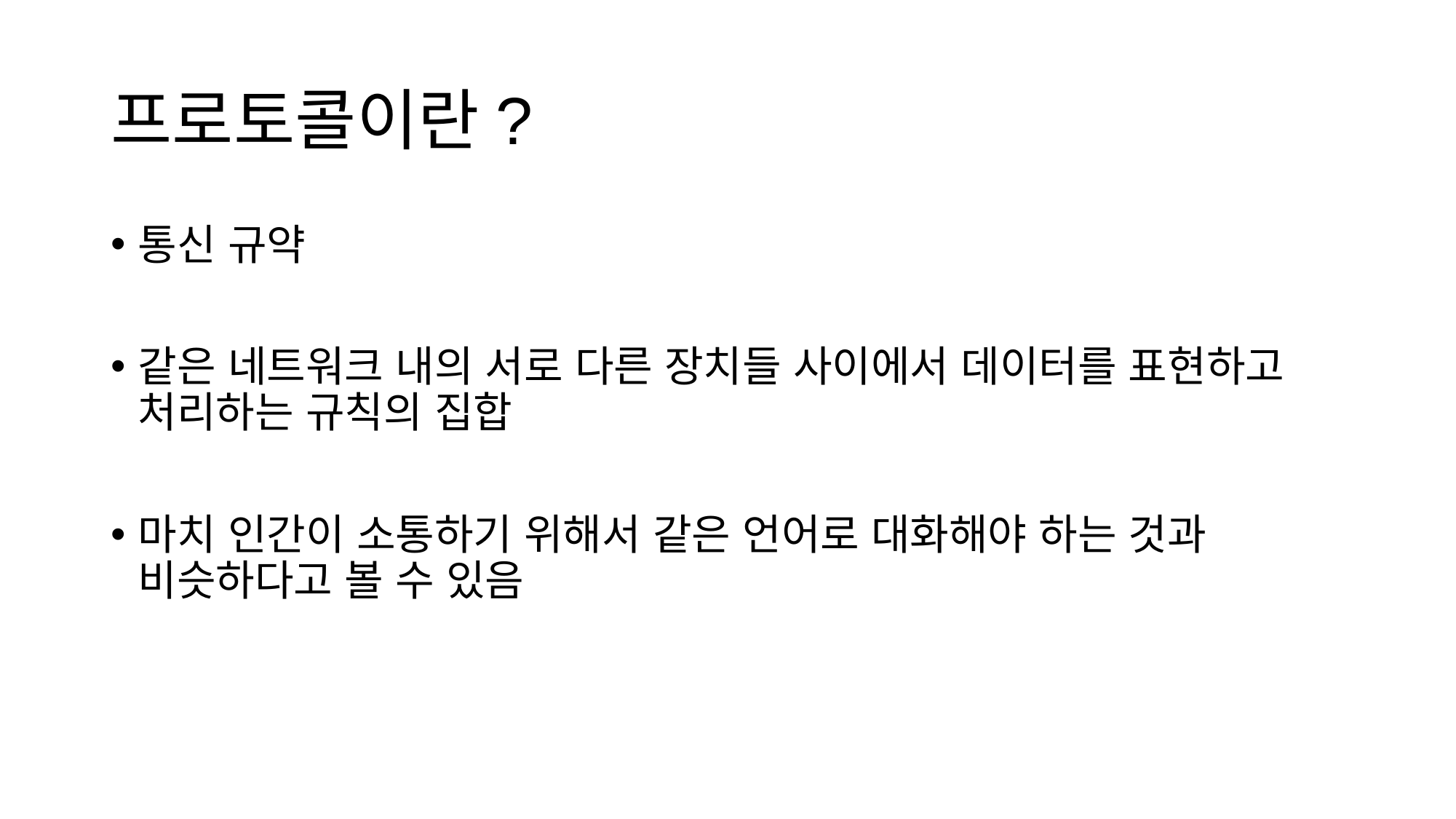

# 프로토콜이란?
통신 규약

같은 네트워크 내의 서로 다른 장치들 사이에서 데이터를 표현하고 처리하는 규칙의 집합

마치 인간이 소통하기 위해서 같은 언어로 대화해야 하는 것과 비슷하다고 볼 수 있음